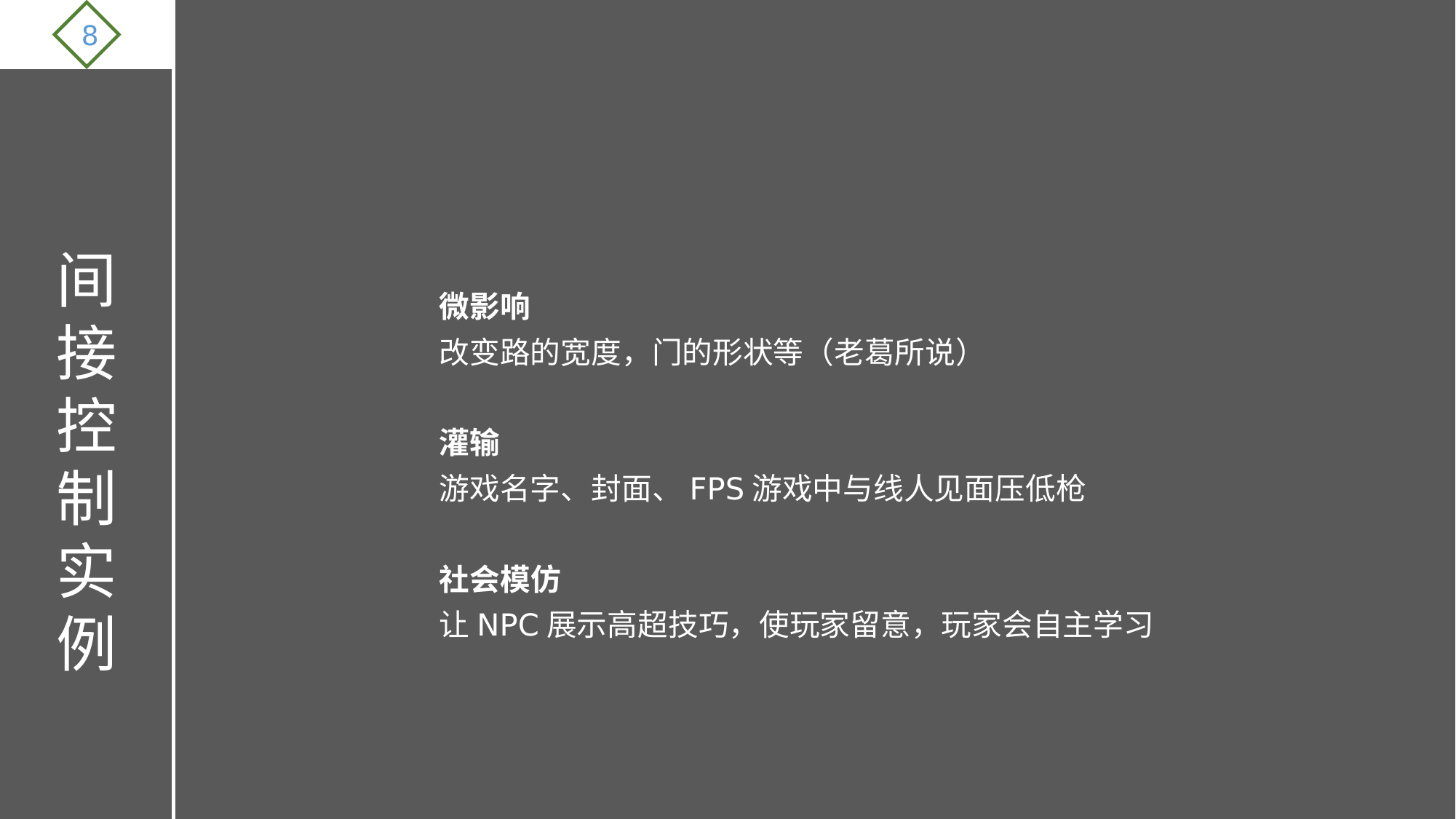

8
间接控制
实例
微影响
改变路的宽度，门的形状等（老葛所说）

灌输
游戏名字、封面、FPS游戏中与线人见面压低枪

社会模仿
让NPC展示高超技巧，使玩家留意，玩家会自主学习